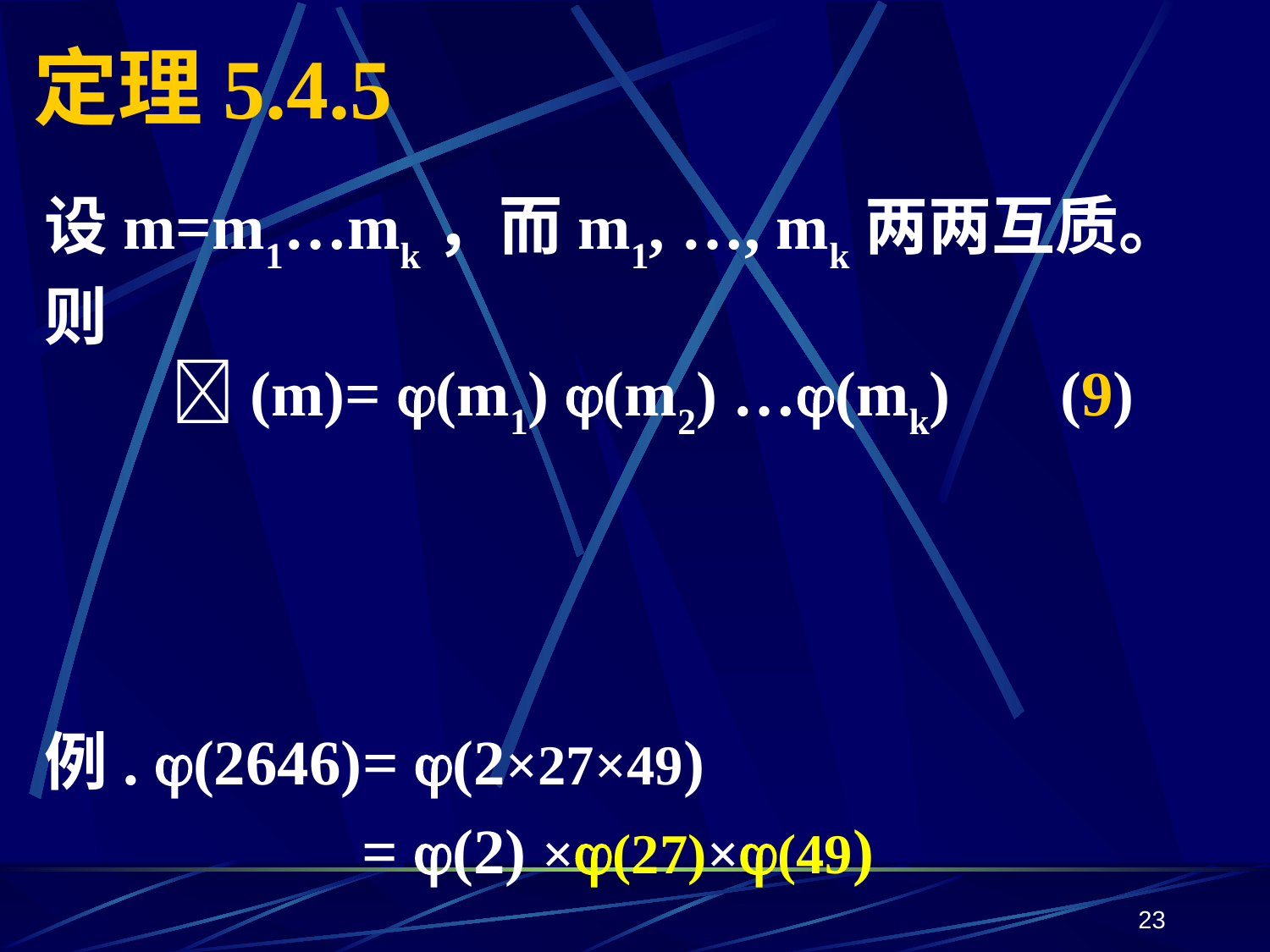

# 定理5.4.5
设m=m1…mk，而m1, …, mk两两互质。则
	ϕ(m)= ϕ(m1) ϕ(m2) …ϕ(mk) 	(9)

例. ϕ(2646)= ϕ(2×27×49)
                    = ϕ(2) ×ϕ(27)×ϕ(49)

23